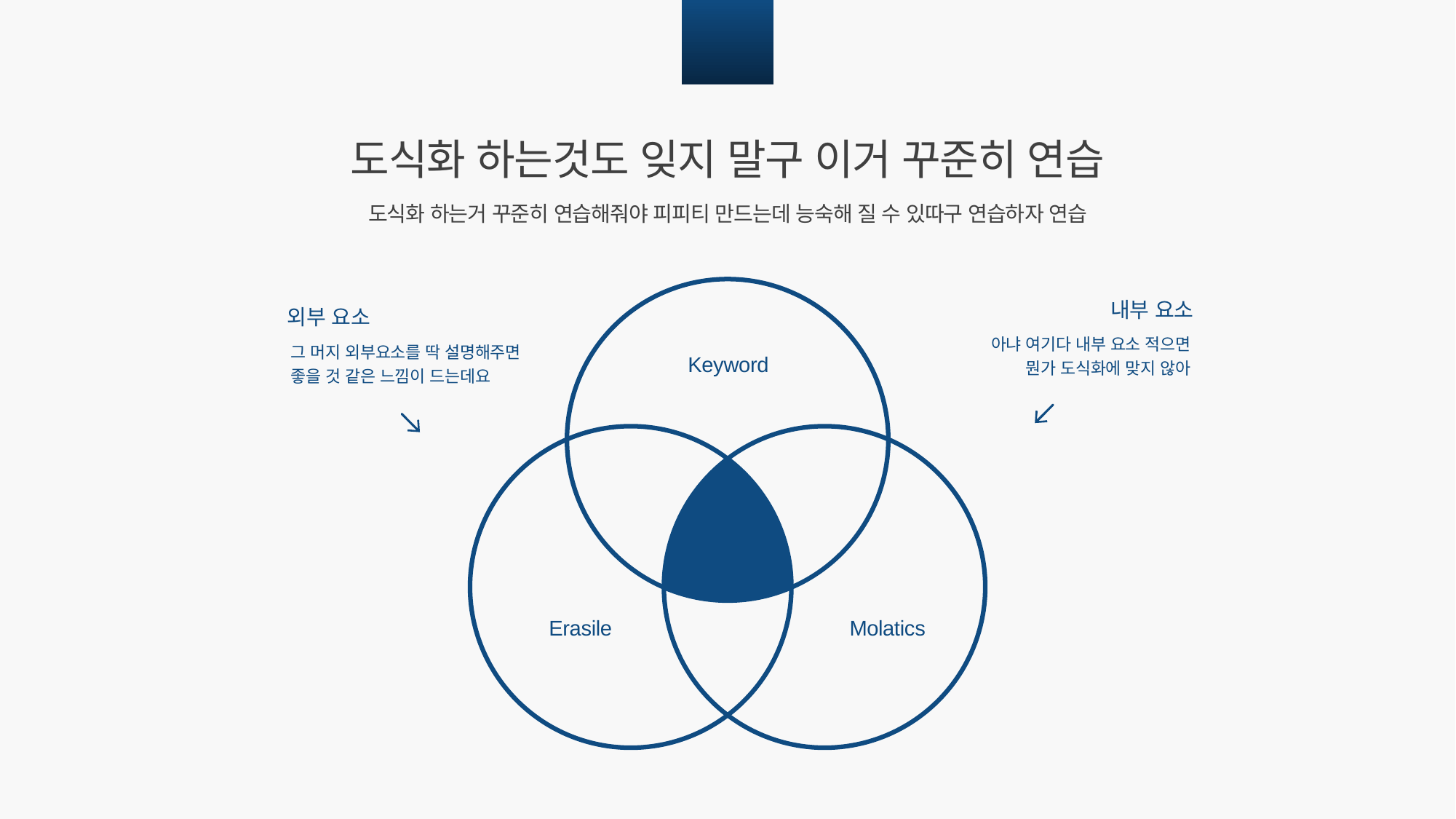

09
도식화 하는것도 잊지 말구 이거 꾸준히 연습
도식화 하는거 꾸준히 연습해줘야 피피티 만드는데 능숙해 질 수 있따구 연습하자 연습

내부 요소
외부 요소
아냐 여기다 내부 요소 적으면
뭔가 도식화에 맞지 않아
그 머지 외부요소를 딱 설명해주면
좋을 것 같은 느낌이 드는데요
Keyword

Erasile
Molatics